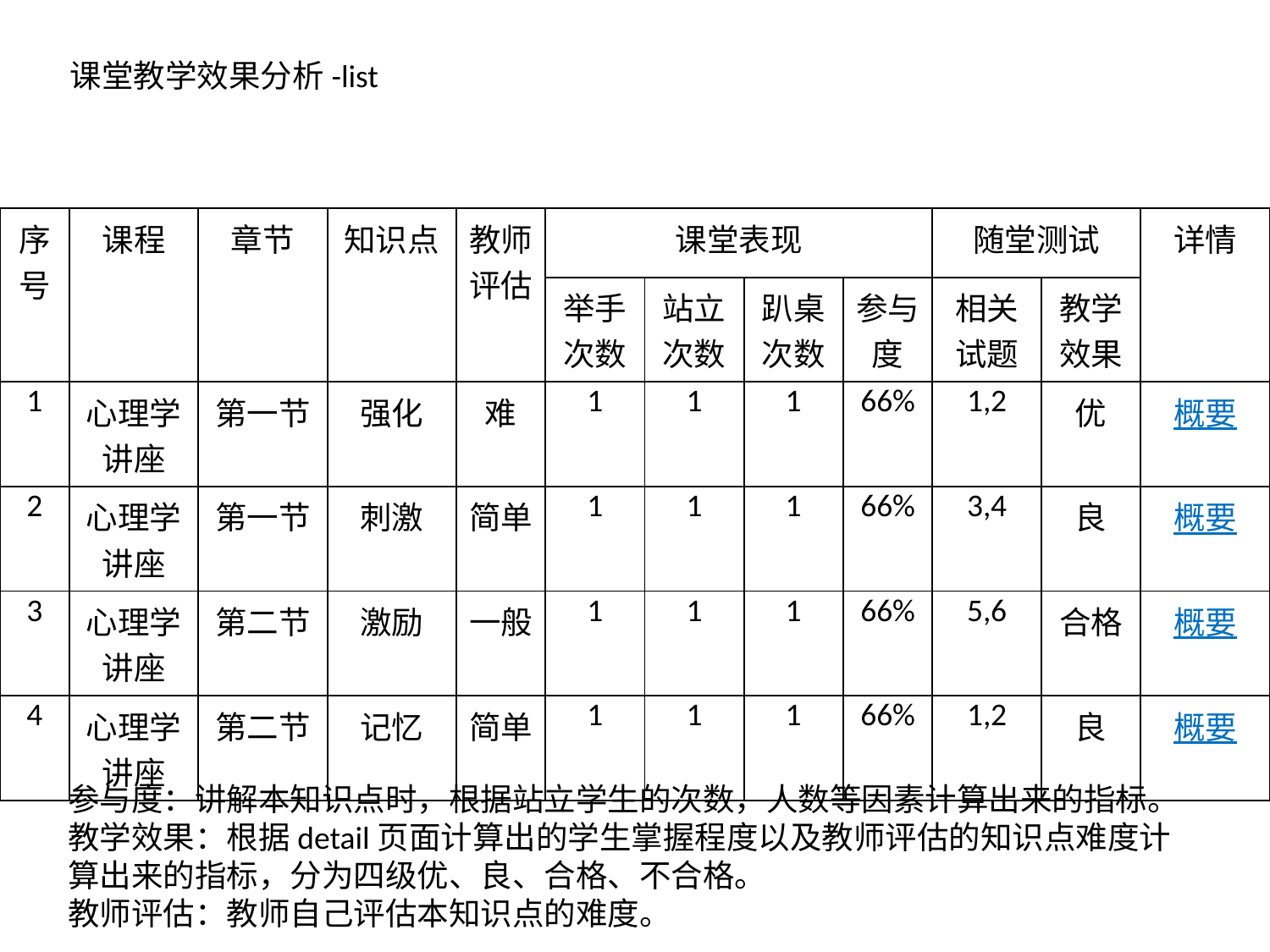

课堂教学效果分析-list
| 序号 | 课程 | 章节 | 知识点 | 教师评估 | 课堂表现 |  |  |  | 随堂测试 |  | 详情 |
| --- | --- | --- | --- | --- | --- | --- | --- | --- | --- | --- | --- |
|  |  |  |  |  | 举手次数 | 站立次数 | 趴桌次数 | 参与度 | 相关试题 | 教学效果 |  |
| 1 | 心理学讲座 | 第一节 | 强化 | 难 | 1 | 1 | 1 | 66% | 1,2 | 优 | 概要 |
| 2 | 心理学讲座 | 第一节 | 刺激 | 简单 | 1 | 1 | 1 | 66% | 3,4 | 良 | 概要 |
| 3 | 心理学讲座 | 第二节 | 激励 | 一般 | 1 | 1 | 1 | 66% | 5,6 | 合格 | 概要 |
| 4 | 心理学讲座 | 第二节 | 记忆 | 简单 | 1 | 1 | 1 | 66% | 1,2 | 良 | 概要 |
参与度：讲解本知识点时，根据站立学生的次数，人数等因素计算出来的指标。
教学效果：根据detail页面计算出的学生掌握程度以及教师评估的知识点难度计
算出来的指标，分为四级优、良、合格、不合格。
教师评估：教师自己评估本知识点的难度。